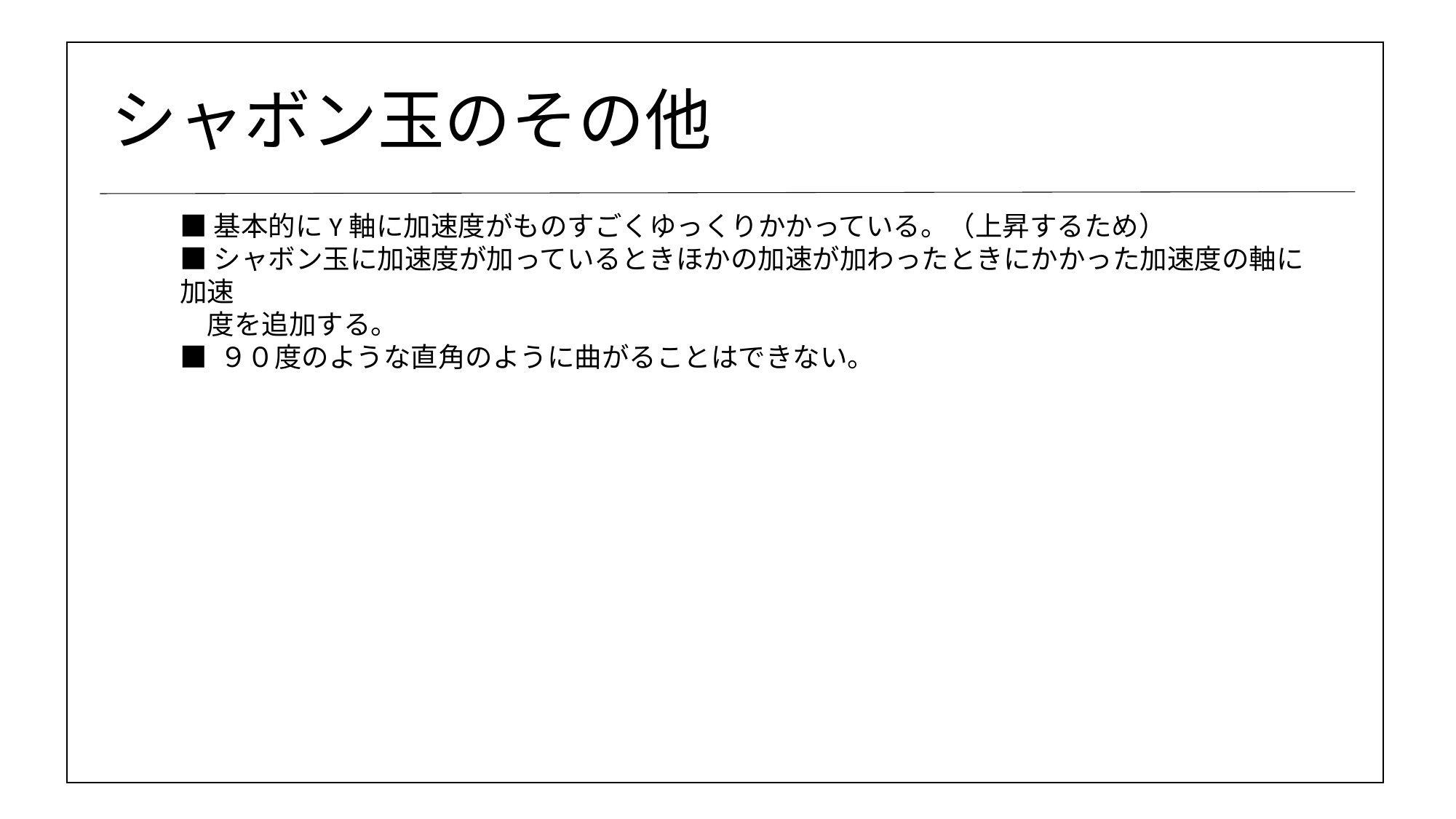

シャボン玉のその他
■基本的にY軸に加速度がものすごくゆっくりかかっている。（上昇するため）
■シャボン玉に加速度が加っているときほかの加速が加わったときにかかった加速度の軸に加速
　度を追加する。
■ ９０度のような直角のように曲がることはできない。